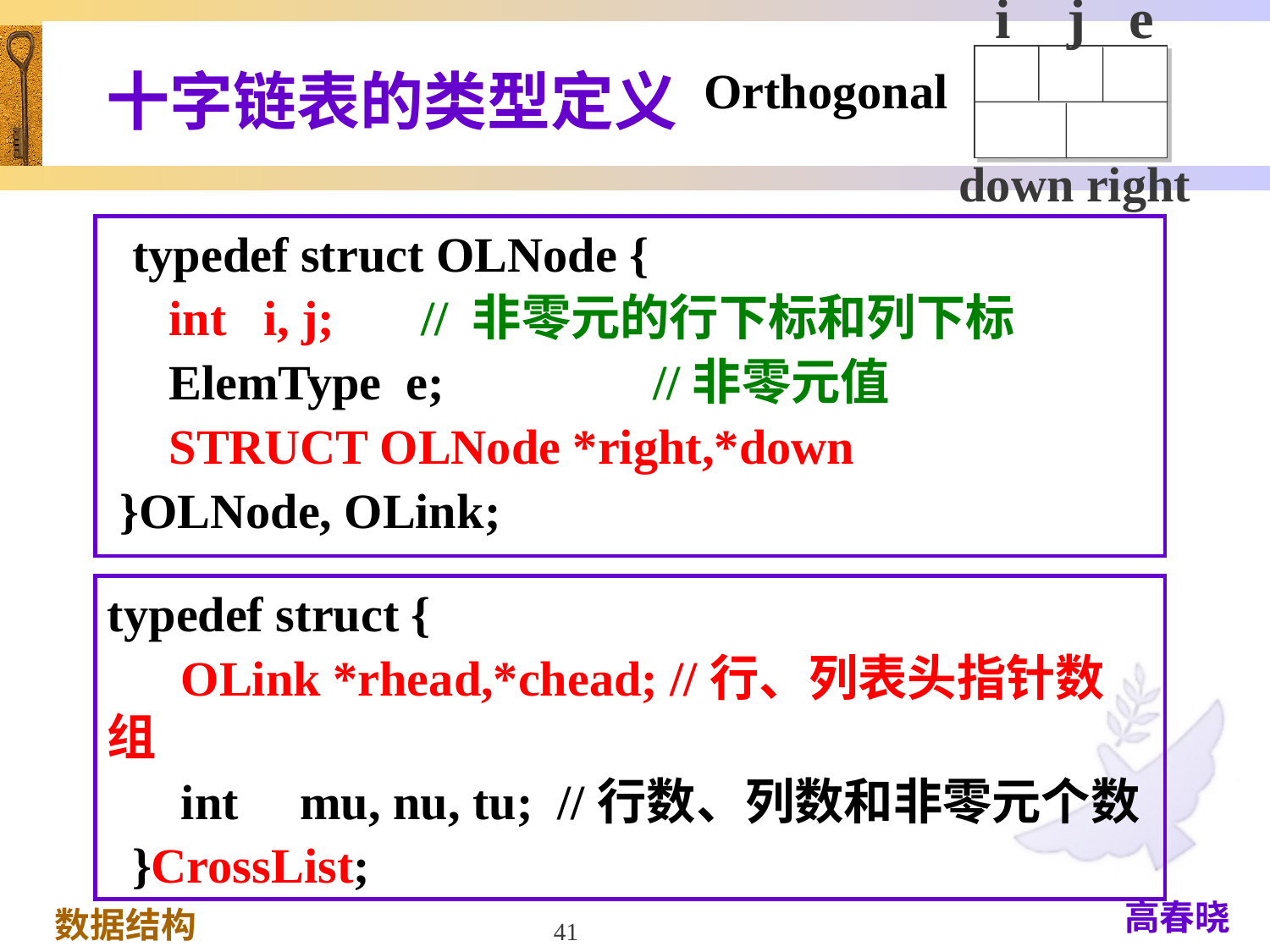

i    j   e
# 十字链表的类型定义

Orthogonal
down right
  typedef struct OLNode {
     int   i, j;       // 非零元的行下标和列下标
     ElemType  e;                 //非零元值
     STRUCT OLNode *right,*down
 }OLNode, OLink;
typedef struct {
      OLink *rhead,*chead; //行、列表头指针数组
      int     mu, nu, tu;  //行数、列数和非零元个数
  }CrossList;
41